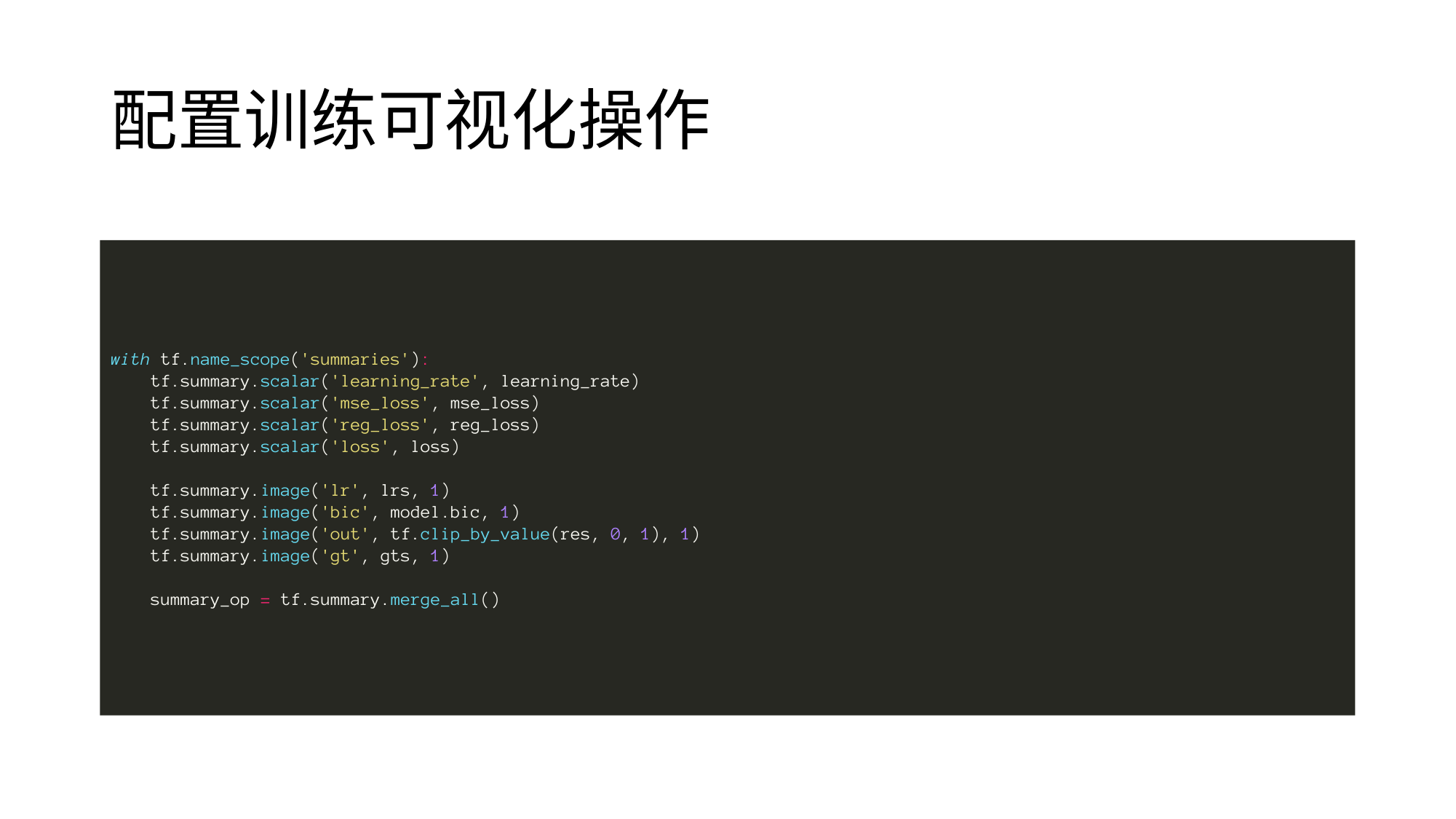

# 配置训练可视化操作
with tf.name_scope('summaries'):
    tf.summary.scalar('learning_rate', learning_rate)
    tf.summary.scalar('mse_loss', mse_loss)
    tf.summary.scalar('reg_loss', reg_loss)
    tf.summary.scalar('loss', loss)
    tf.summary.image('lr', lrs, 1)
    tf.summary.image('bic', model.bic, 1)
    tf.summary.image('out', tf.clip_by_value(res, 0, 1), 1)
    tf.summary.image('gt', gts, 1)
    summary_op = tf.summary.merge_all()